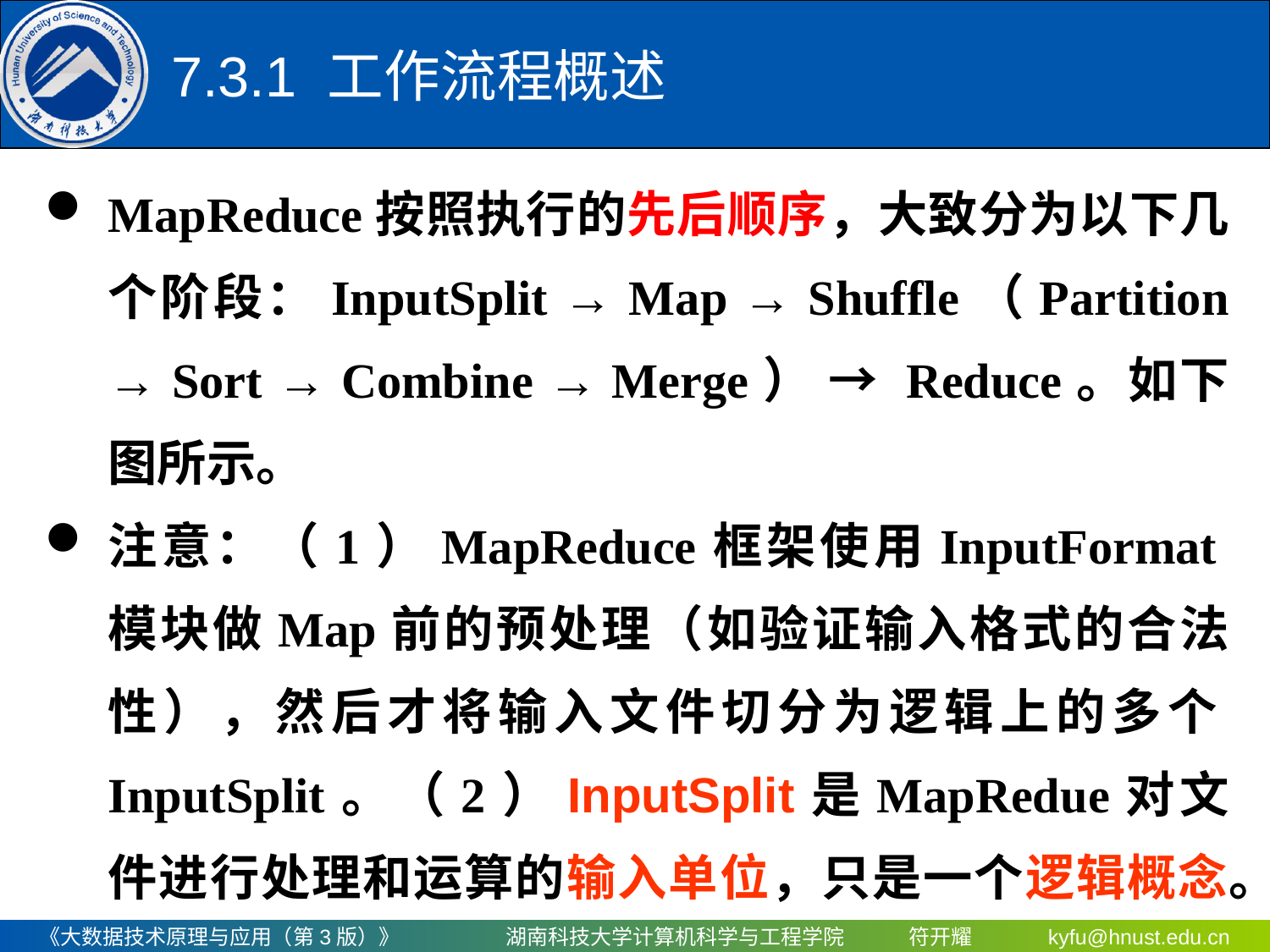

# 7.3.1	 工作流程概述
MapReduce按照执行的先后顺序，大致分为以下几个阶段：InputSplit → Map → Shuffle（Partition → Sort → Combine → Merge） → Reduce。如下图所示。
注意：（1）MapReduce框架使用InputFormat模块做Map前的预处理（如验证输入格式的合法性），然后才将输入文件切分为逻辑上的多个InputSplit。（2）InputSplit是MapRedue对文件进行处理和运算的输入单位，只是一个逻辑概念。